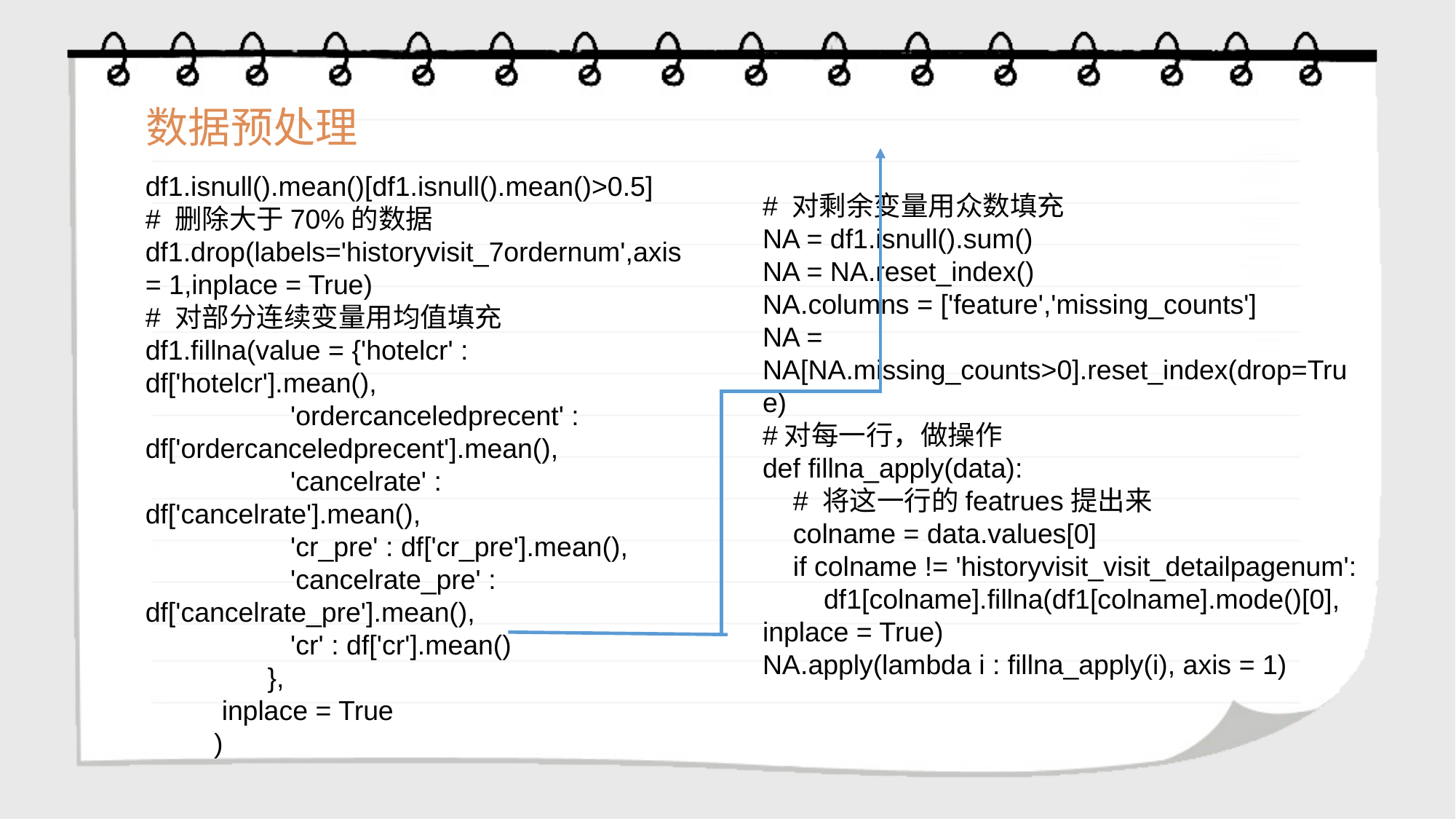

数据预处理

df1.isnull().mean()[df1.isnull().mean()>0.5]
# 删除大于70%的数据
df1.drop(labels='historyvisit_7ordernum',axis = 1,inplace = True)
# 对部分连续变量用均值填充
df1.fillna(value = {'hotelcr' : df['hotelcr'].mean(),
                   'ordercanceledprecent' : df['ordercanceledprecent'].mean(),
                   'cancelrate' : df['cancelrate'].mean(),
                   'cr_pre' : df['cr_pre'].mean(),
                   'cancelrate_pre' : df['cancelrate_pre'].mean(),
                   'cr' : df['cr'].mean()
                },
          inplace = True
         )
# 对剩余变量用众数填充
NA = df1.isnull().sum()
NA = NA.reset_index()
NA.columns = ['feature','missing_counts']
NA = NA[NA.missing_counts>0].reset_index(drop=True)
#对每一行，做操作
def fillna_apply(data):
    # 将这一行的featrues提出来
    colname = data.values[0]
    if colname != 'historyvisit_visit_detailpagenum':
        df1[colname].fillna(df1[colname].mode()[0], inplace = True)
NA.apply(lambda i : fillna_apply(i), axis = 1)